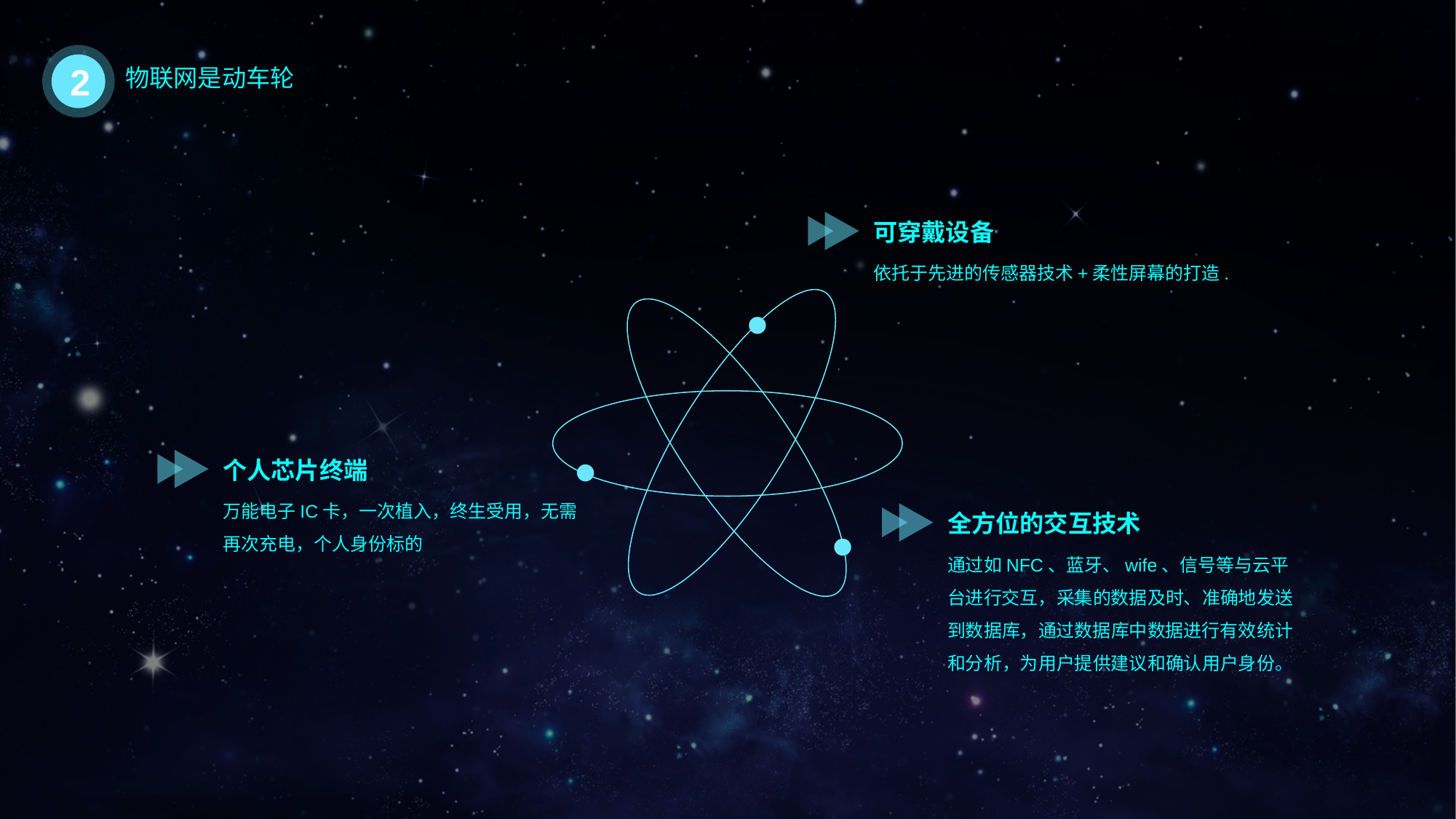

2
物联网是动车轮

可穿戴设备
依托于先进的传感器技术+柔性屏幕的打造.

个人芯片终端
万能电子IC卡，一次植入，终生受用，无需再次充电，个人身份标的

全方位的交互技术
通过如NFC、蓝牙、wife、信号等与云平台进行交互，采集的数据及时、准确地发送到数据库，通过数据库中数据进行有效统计和分析，为用户提供建议和确认用户身份。